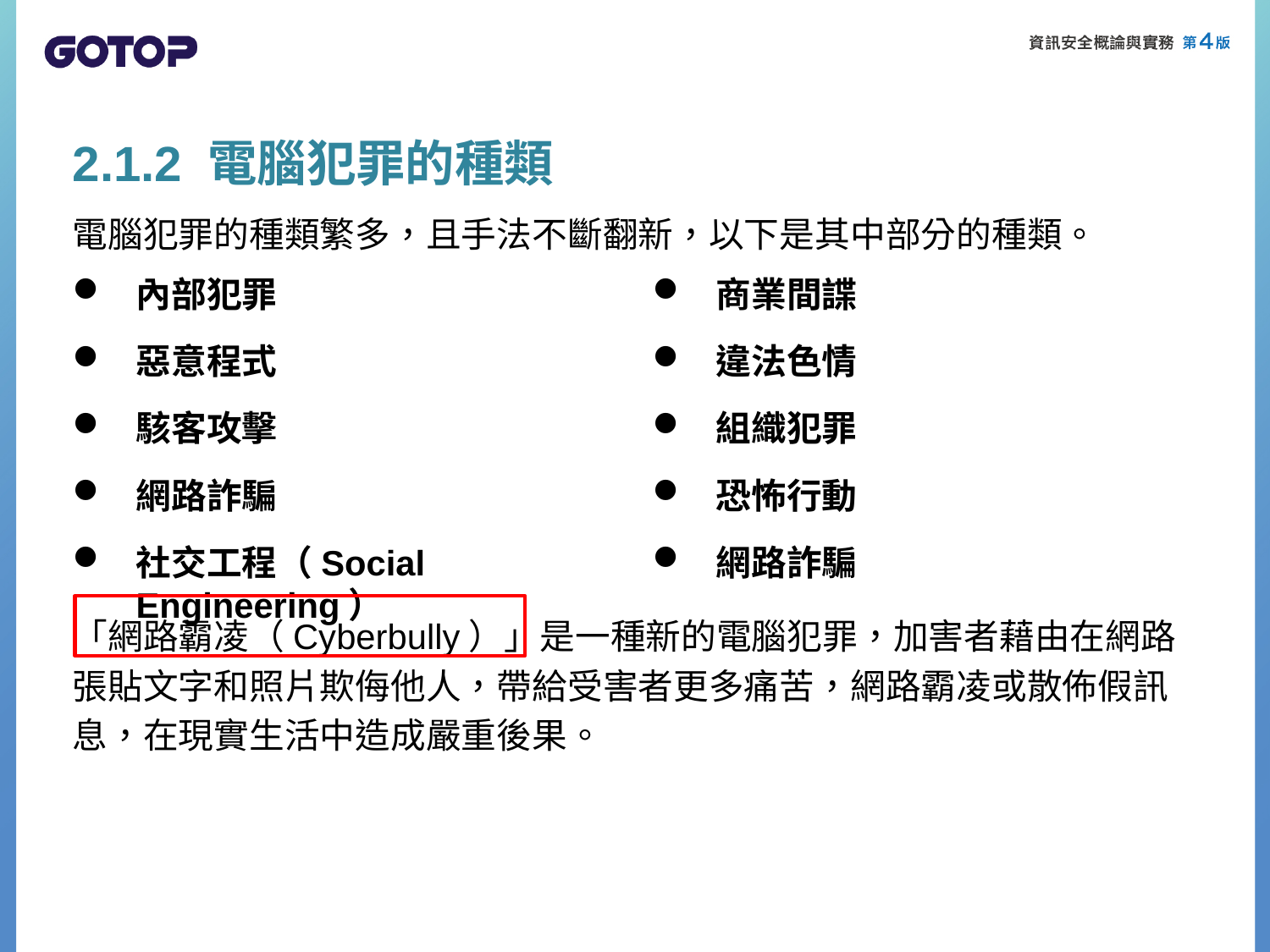

2.1.2 電腦犯罪的種類
電腦犯罪的種類繁多，且手法不斷翻新，以下是其中部分的種類。

「網路霸凌（Cyberbully）」是一種新的電腦犯罪，加害者藉由在網路張貼文字和照片欺侮他人，帶給受害者更多痛苦，網路霸凌或散佈假訊息，在現實生活中造成嚴重後果。
內部犯罪
惡意程式
駭客攻擊
網路詐騙
社交工程（Social Engineering）

商業間諜
違法色情
組織犯罪
恐怖行動
網路詐騙